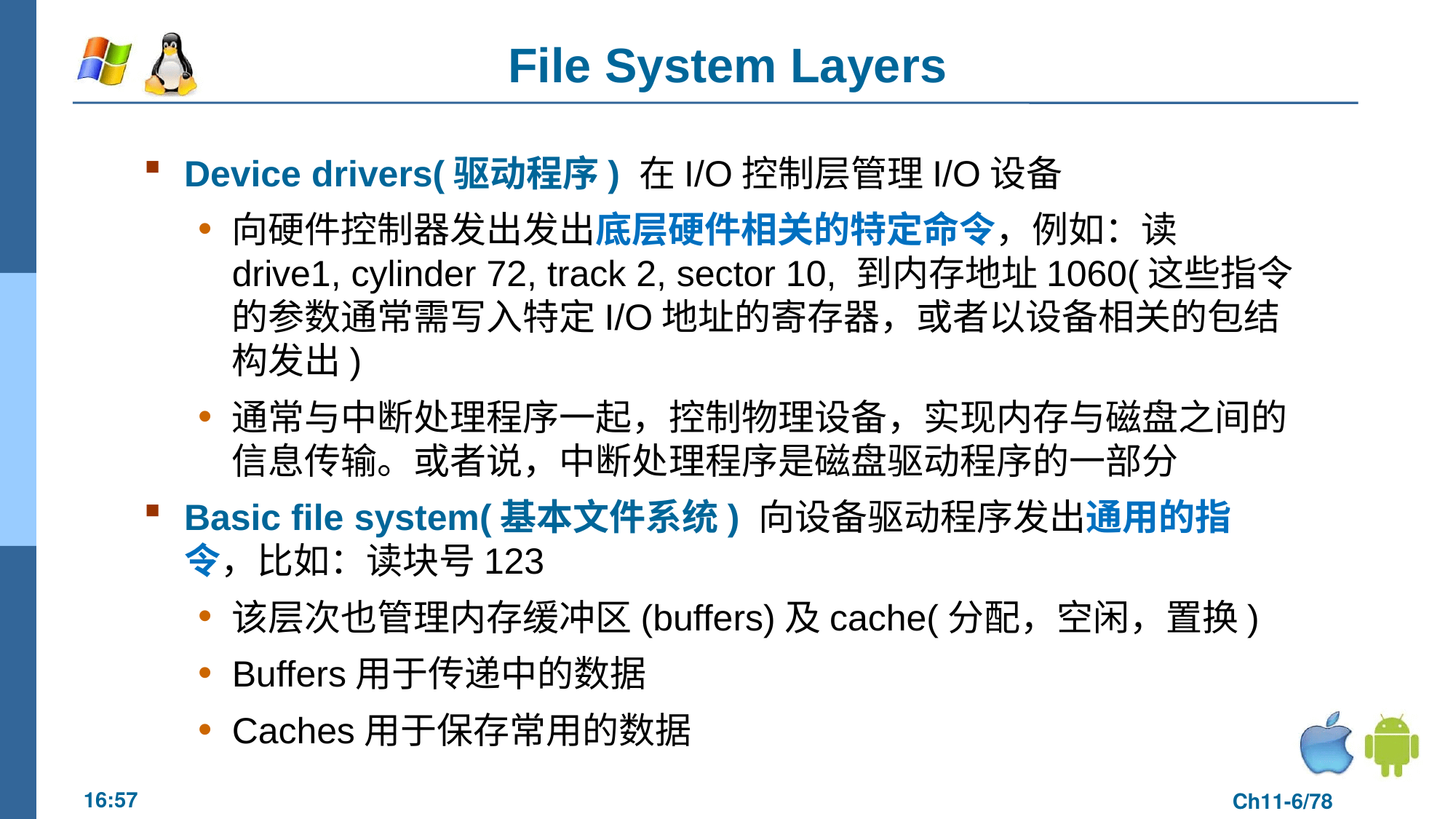

# File System Layers
Device drivers(驱动程序) 在I/O控制层管理I/O设备
向硬件控制器发出发出底层硬件相关的特定命令，例如：读 drive1, cylinder 72, track 2, sector 10, 到内存地址1060(这些指令的参数通常需写入特定I/O地址的寄存器，或者以设备相关的包结构发出)
通常与中断处理程序一起，控制物理设备，实现内存与磁盘之间的信息传输。或者说，中断处理程序是磁盘驱动程序的一部分
Basic file system(基本文件系统) 向设备驱动程序发出通用的指令，比如：读块号123
该层次也管理内存缓冲区(buffers)及cache(分配，空闲，置换)
Buffers用于传递中的数据
Caches用于保存常用的数据